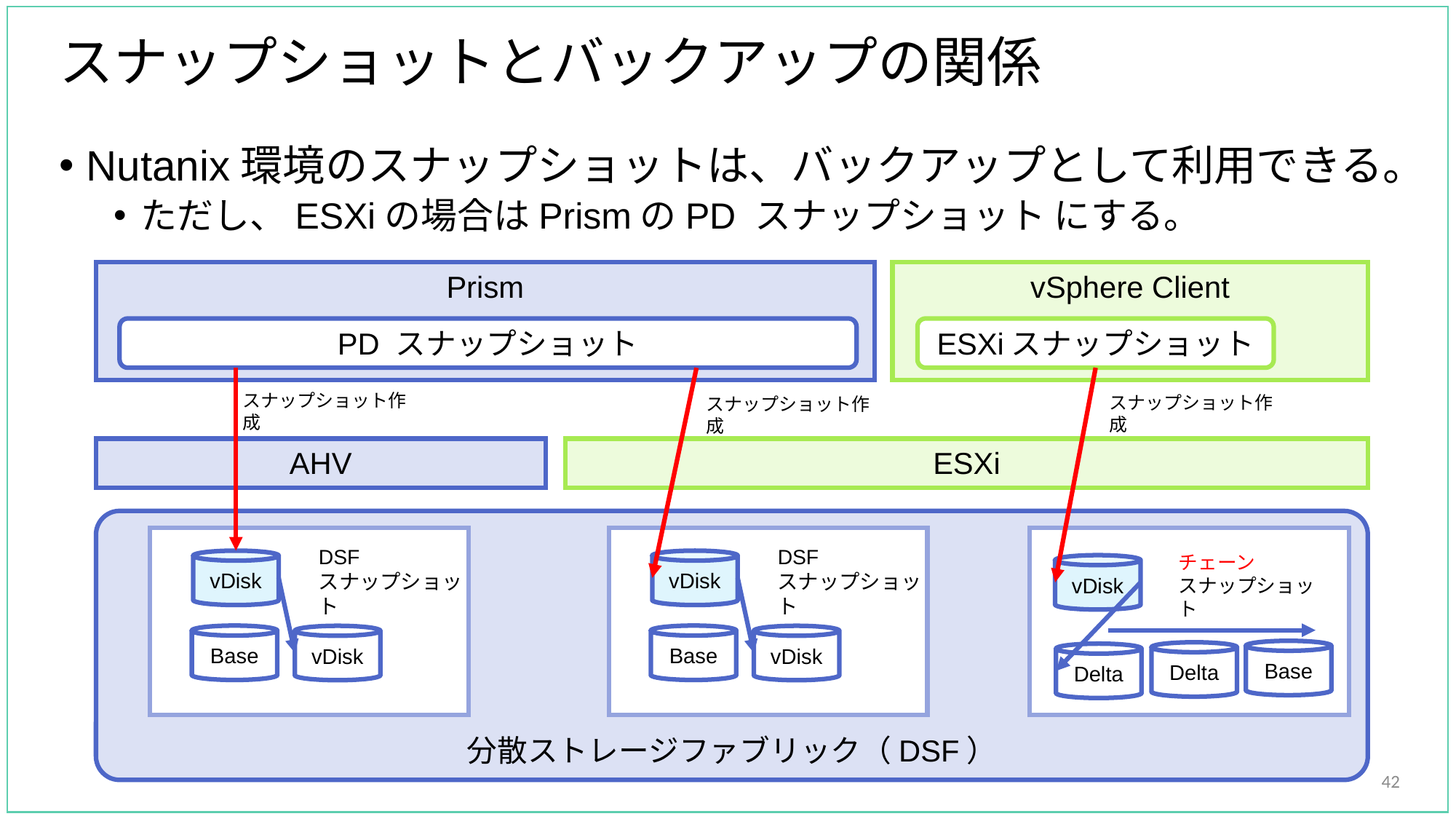

# スナップショットとバックアップの関係
Nutanix環境のスナップショットは、バックアップとして利用できる。
ただし、ESXiの場合はPrismのPD スナップショット にする。
vSphere Client
Prism
PD スナップショット
ESXiスナップショット
スナップショット作成
スナップショット作成
スナップショット作成
ESXi
AHV
分散ストレージファブリック（DSF）

DSF
スナップショット
DSF
スナップショット
チェーン
スナップショット
vDisk
vDisk
vDisk
Base
Base
vDisk
vDisk
Base
Delta
Delta
42